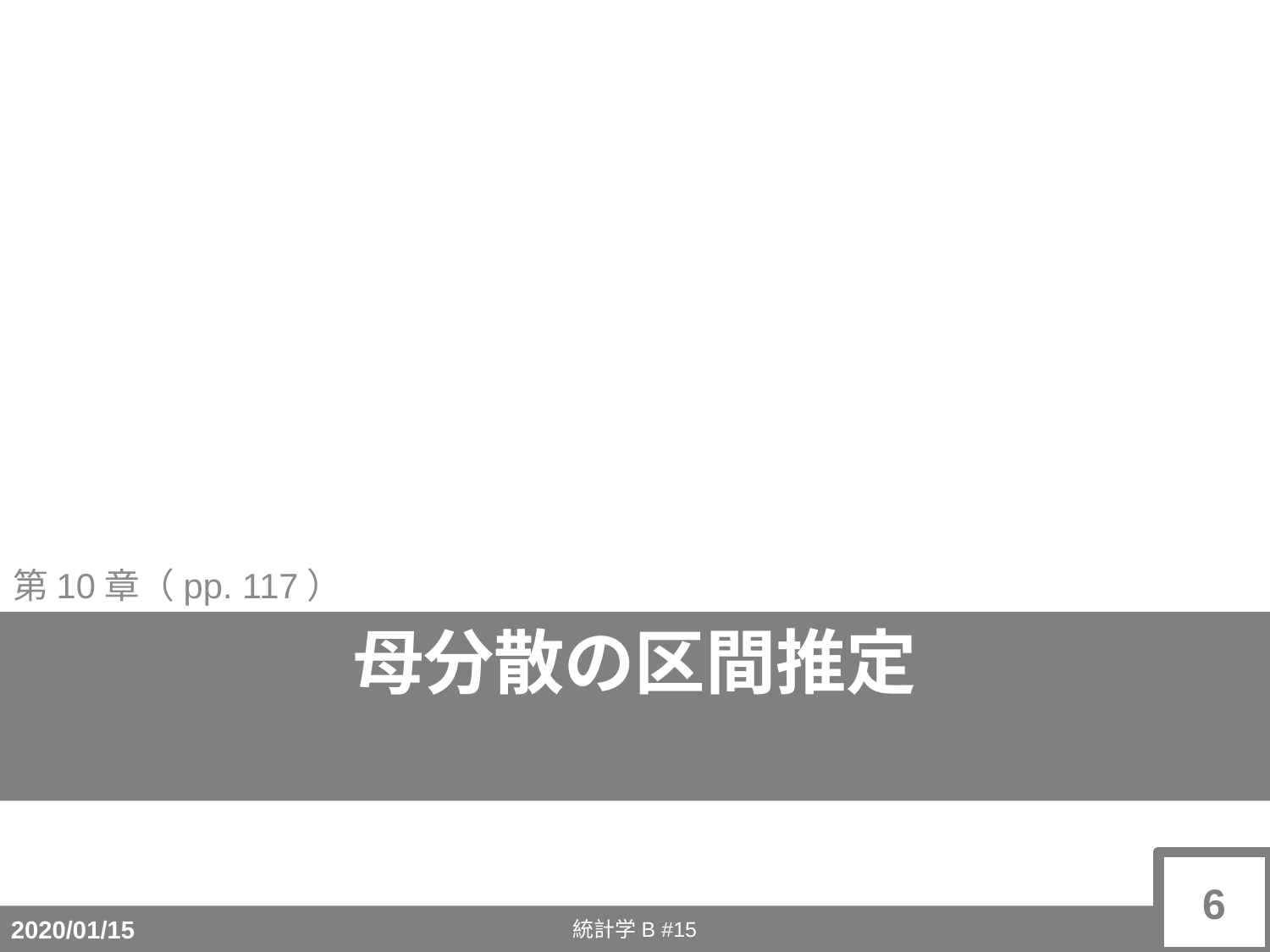

第10章（pp. 117）
# 母分散の区間推定
6
統計学B #15
2020/01/15